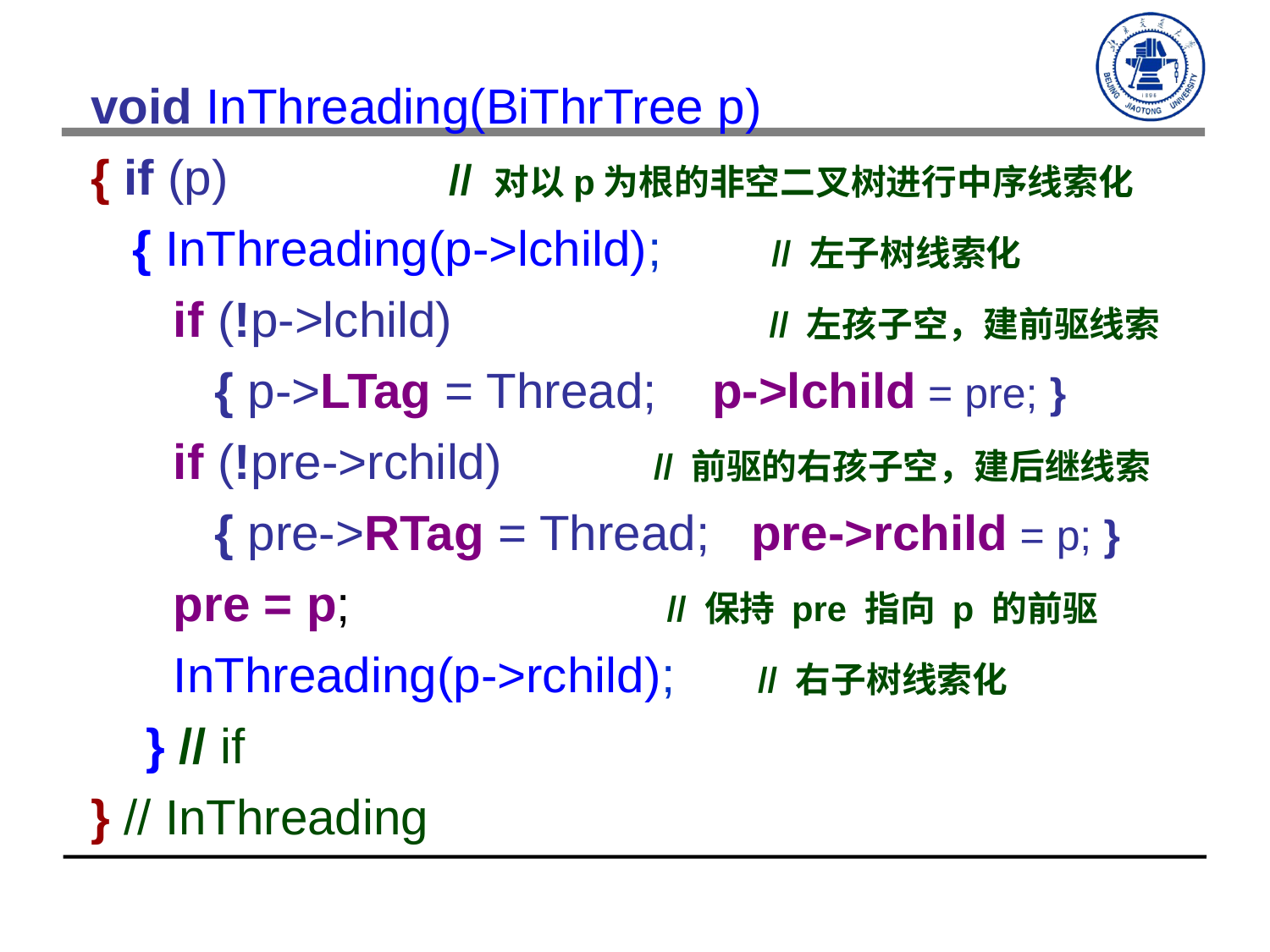

void InThreading(BiThrTree p)
{ if (p)                // 对以p为根的非空二叉树进行中序线索化
   { InThreading(p->lchild);        // 左子树线索化
      if (!p->lchild)                       // 左孩子空，建前驱线索
         { p->LTag = Thread;    p->lchild = pre; }
      if (!pre->rchild)           // 前驱的右孩子空，建后继线索
         { pre->RTag = Thread;   pre->rchild = p; }
      pre = p;                       // 保持 pre 指向 p 的前驱
      InThreading(p->rchild);      // 右子树线索化
    } // if
} // InThreading